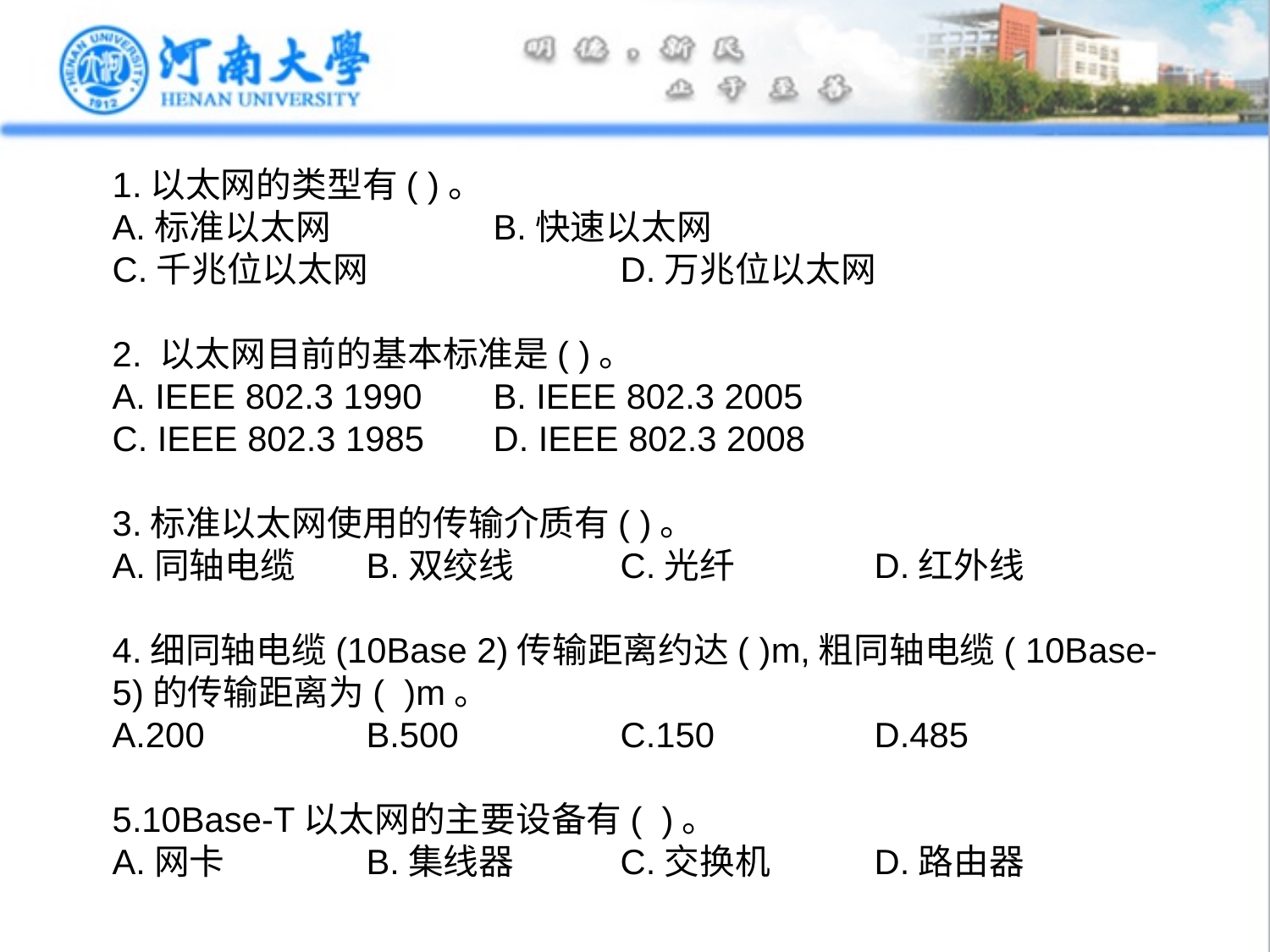

1.以太网的类型有( )。
A.标准以太网		B.快速以太网
C.千兆位以太网		D.万兆位以太网
2. 以太网目前的基本标准是( )。
A. IEEE 802.3 1990	B. IEEE 802.3 2005
C. IEEE 802.3 1985	D. IEEE 802.3 2008
3.标准以太网使用的传输介质有( )。
A.同轴电缆	B.双绞线	C.光纤		D.红外线
4.细同轴电缆(10Base 2)传输距离约达( )m,粗同轴电缆( 10Base-5)的传输距离为(  )m。
A.200		B.500		C.150		D.485
5.10Base-T以太网的主要设备有(  )。
A.网卡		B.集线器	C.交换机	D.路由器